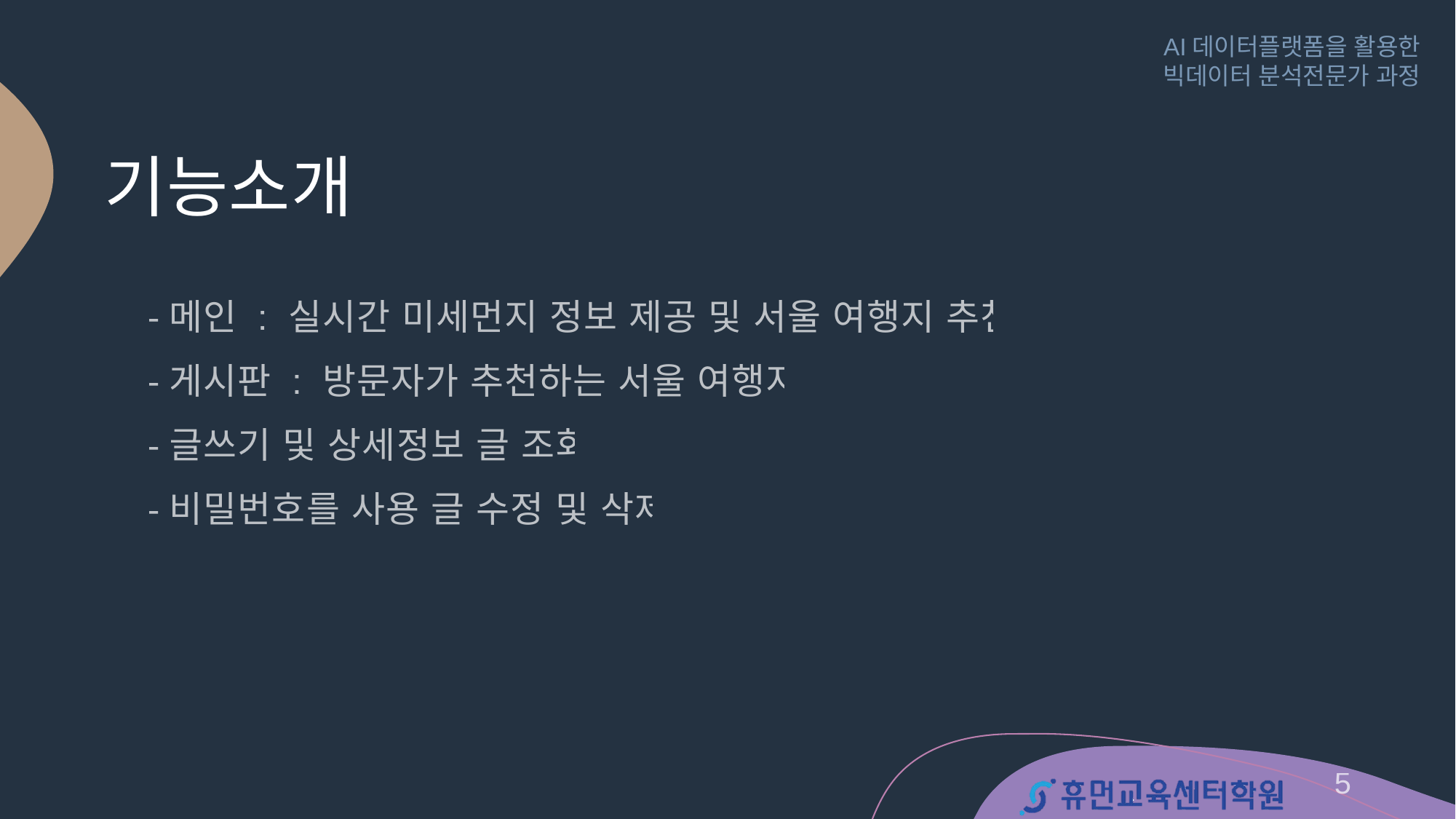

# 기능소개
-메인 : 실시간 미세먼지 정보 제공 및 서울 여행지 추천
-게시판 : 방문자가 추천하는 서울 여행지
-글쓰기 및 상세정보 글 조회
-비밀번호를 사용 글 수정 및 삭제
5